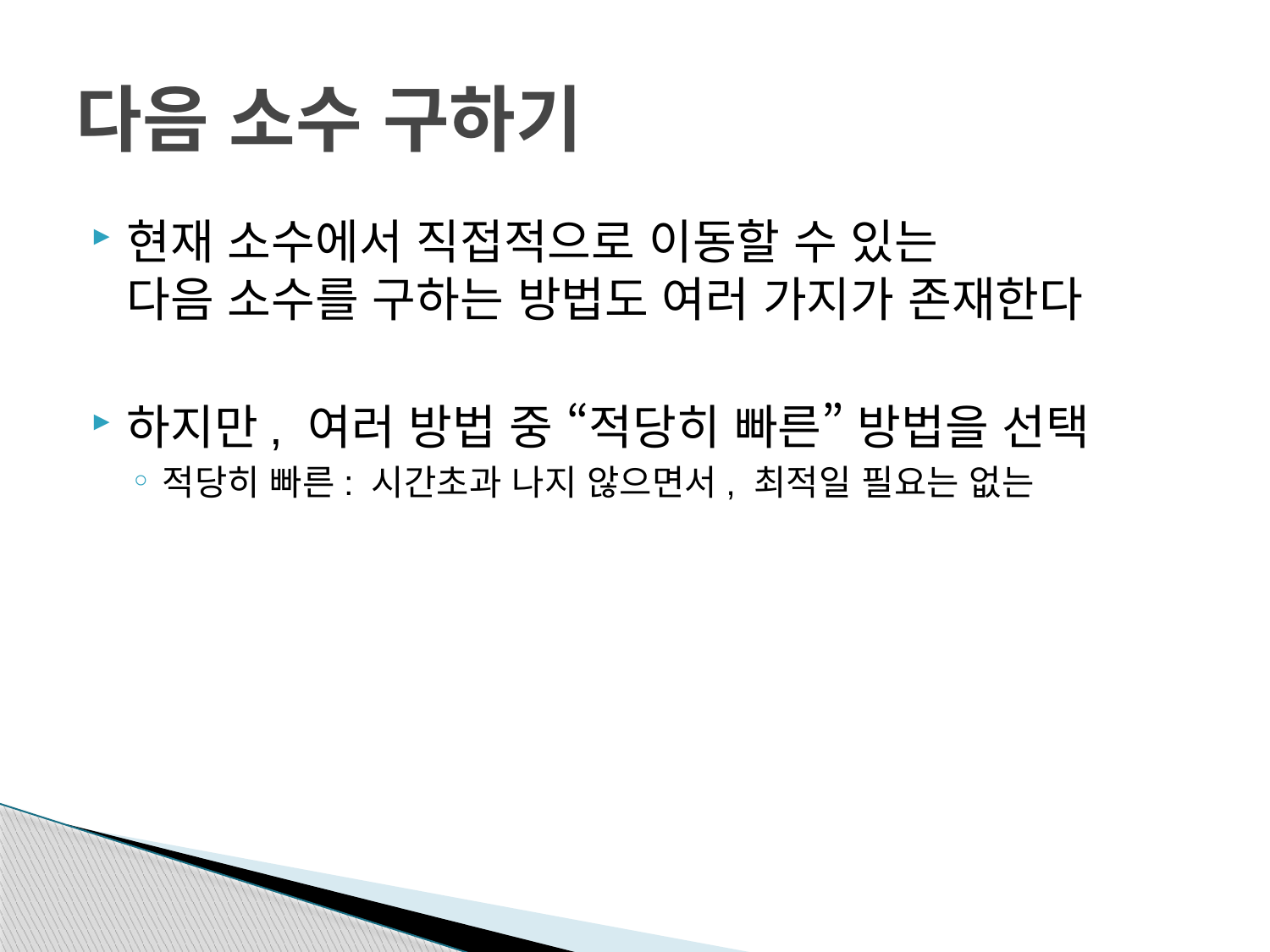

# 다음 소수 구하기
현재 소수에서 직접적으로 이동할 수 있는
다음 소수를 구하는 방법도 여러 가지가 존재한다

하지만, 여러 방법 중 “적당히 빠른” 방법을 선택
적당히 빠른: 시간초과 나지 않으면서, 최적일 필요는 없는